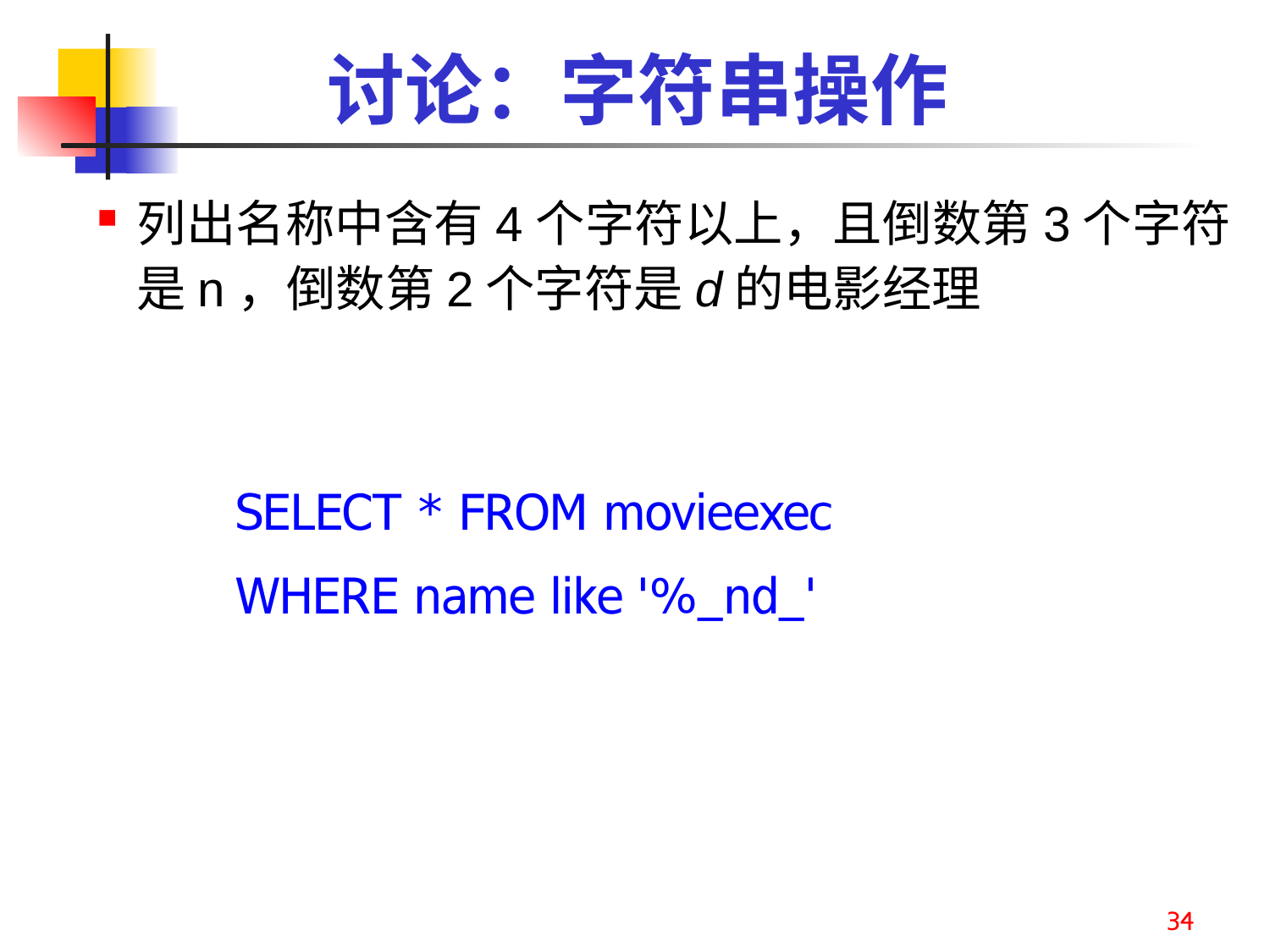

# 讨论：字符串操作
列出名称中含有4个字符以上，且倒数第3个字符是n，倒数第2个字符是d的电影经理
SELECT * FROM movieexec
WHERE name like '%_nd_'
34